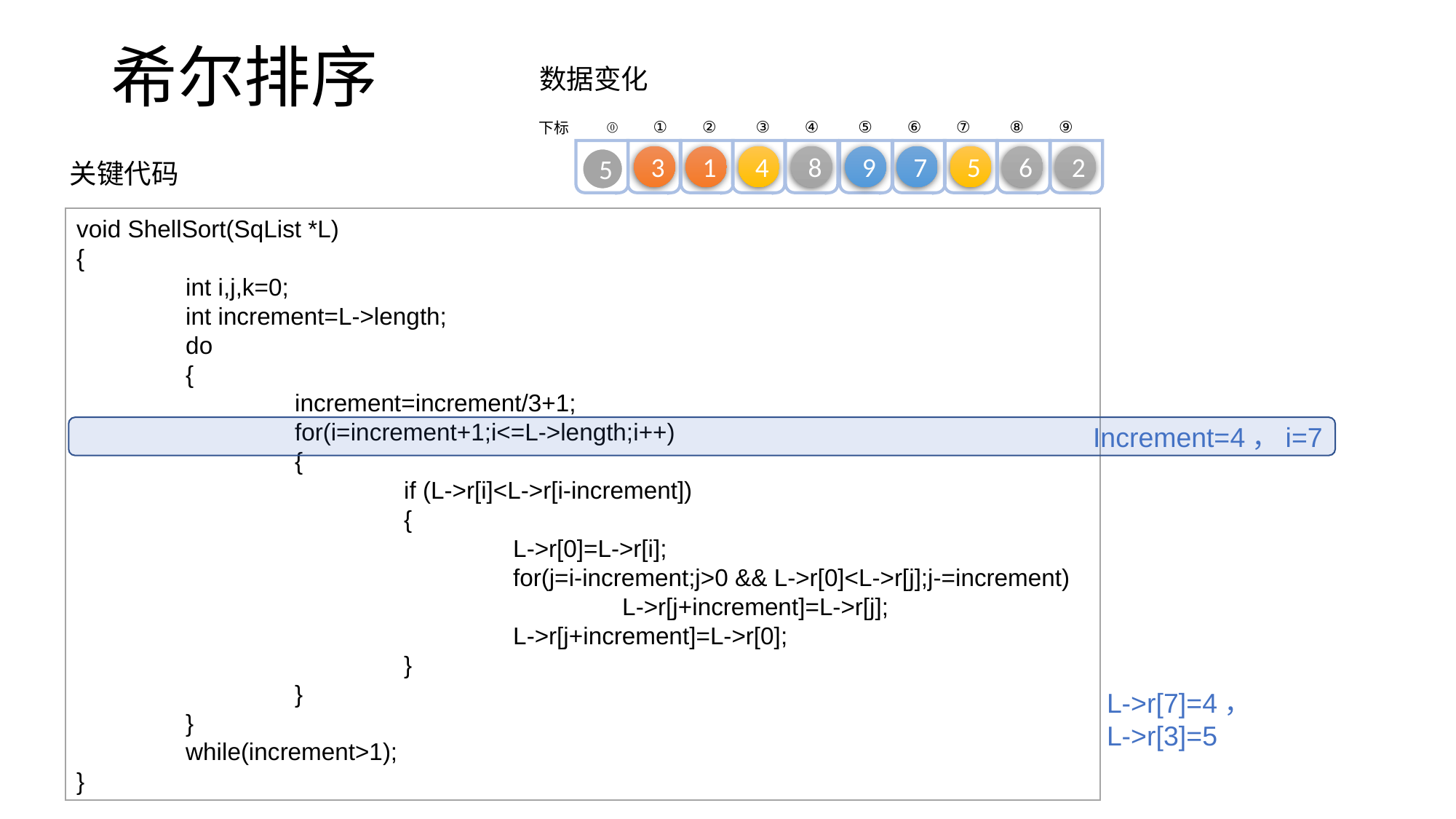

# 希尔排序
数据变化
⓪        ①        ②         ③        ④         ⑤        ⑥        ⑦         ⑧        ⑨
下标

3
1
4
8
9
7
5
6
2
5
关键代码
void ShellSort(SqList *L)
{
	int i,j,k=0;
	int increment=L->length;
	do
	{
		increment=increment/3+1;
		for(i=increment+1;i<=L->length;i++)
		{
			if (L->r[i]<L->r[i-increment])
			{
				L->r[0]=L->r[i];
				for(j=i-increment;j>0 && L->r[0]<L->r[j];j-=increment)
					L->r[j+increment]=L->r[j];
				L->r[j+increment]=L->r[0];
			}
		}
	}
	while(increment>1);
}
Increment=4，i=7
L->r[7]=4，
L->r[3]=5